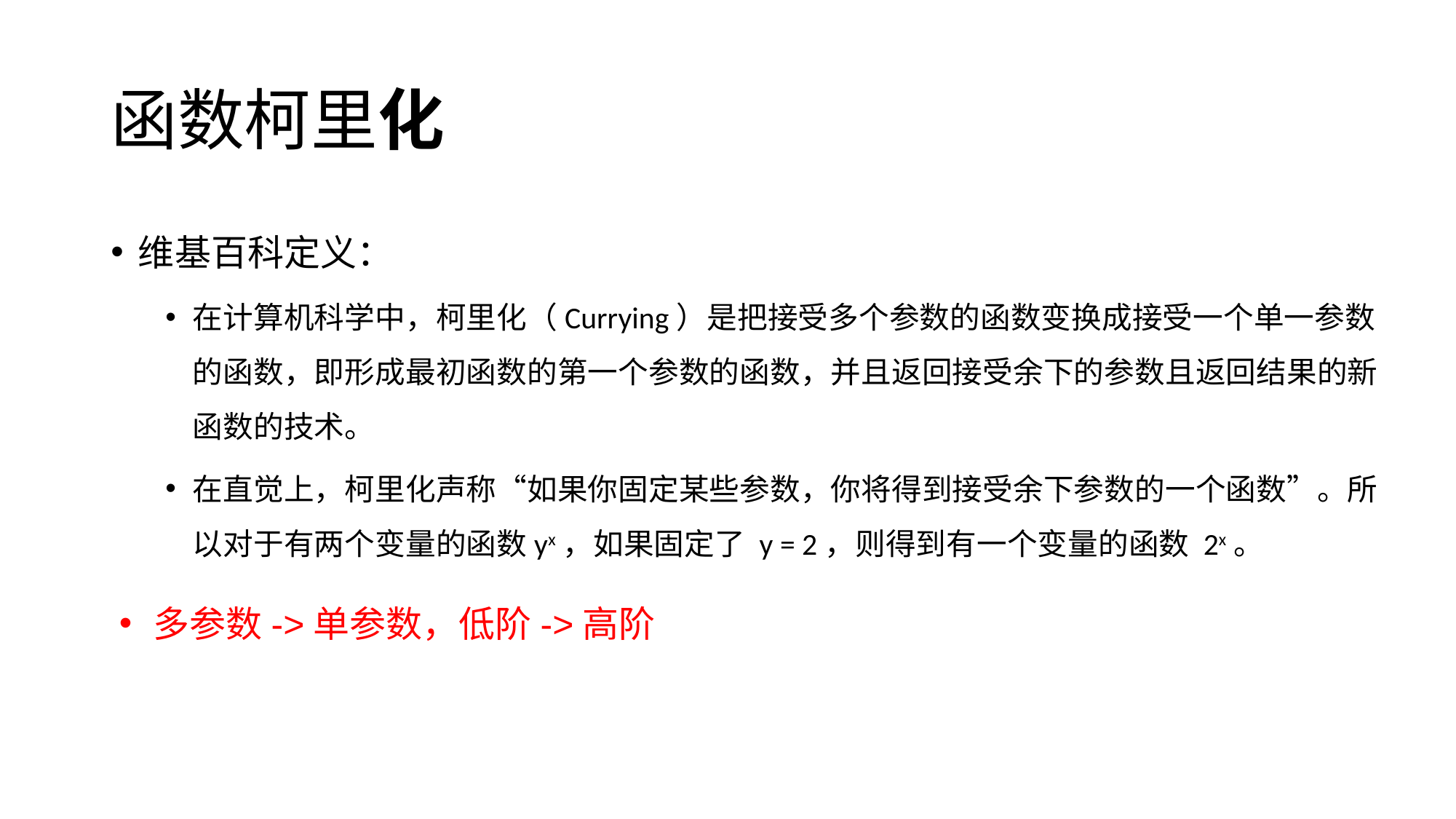

# 函数柯里化
维基百科定义：
在计算机科学中，柯里化（Currying）是把接受多个参数的函数变换成接受一个单一参数的函数，即形成最初函数的第一个参数的函数，并且返回接受余下的参数且返回结果的新函数的技术。
在直觉上，柯里化声称“如果你固定某些参数，你将得到接受余下参数的一个函数”。所以对于有两个变量的函数yx，如果固定了 y = 2，则得到有一个变量的函数 2x。

多参数->单参数，低阶->高阶